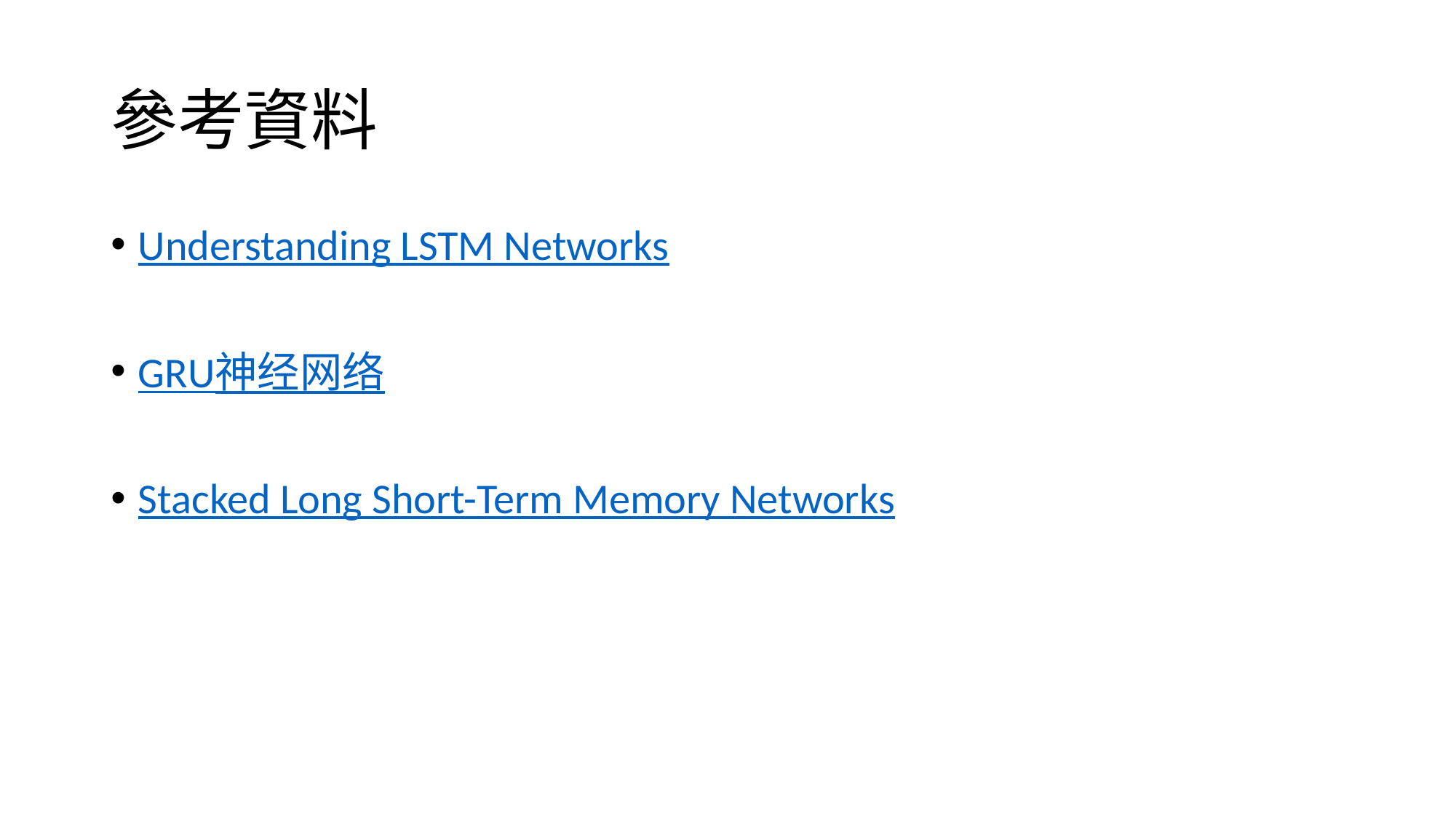

# 參考資料
Understanding LSTM Networks

GRU神经网络

Stacked Long Short-Term Memory Networks